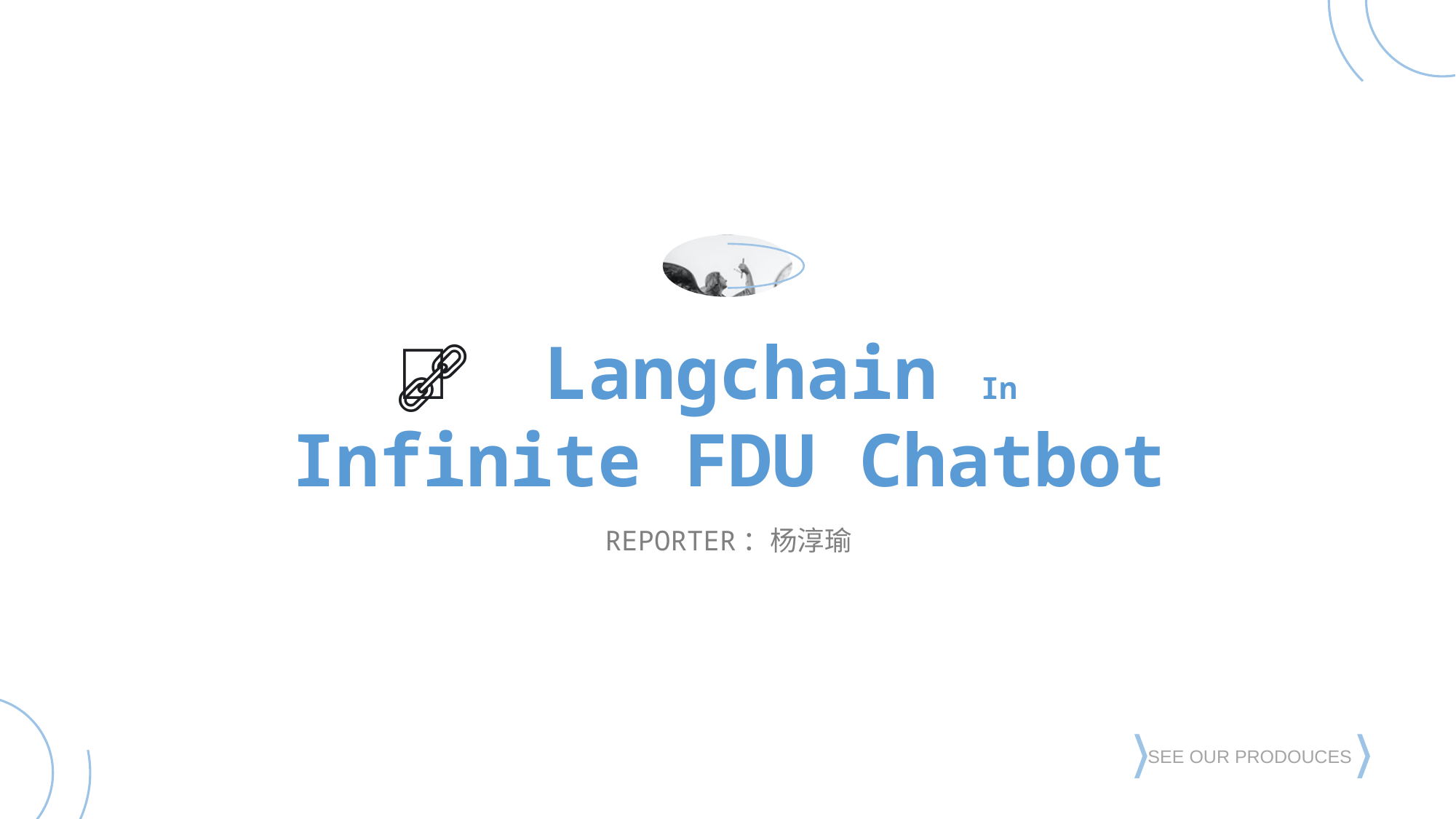

🦜️🔗 Langchain In
Infinite FDU Chatbot
REPORTER：杨淳瑜

SEE OUR PRODOUCES